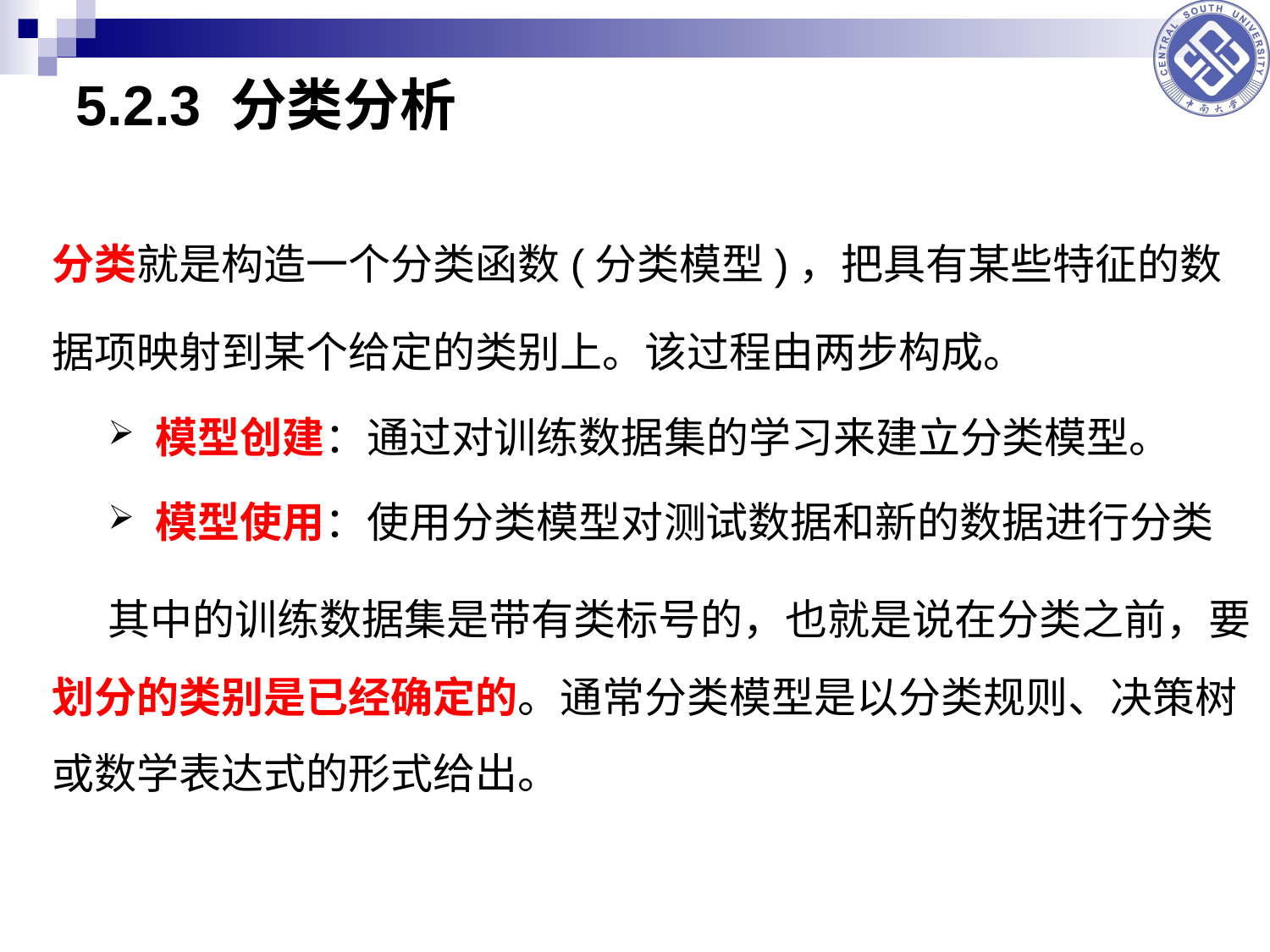

5.2.3 分类分析
分类就是构造一个分类函数(分类模型)，把具有某些特征的数据项映射到某个给定的类别上。该过程由两步构成。
模型创建：通过对训练数据集的学习来建立分类模型。
模型使用：使用分类模型对测试数据和新的数据进行分类
    其中的训练数据集是带有类标号的，也就是说在分类之前，要划分的类别是已经确定的。通常分类模型是以分类规则、决策树或数学表达式的形式给出。